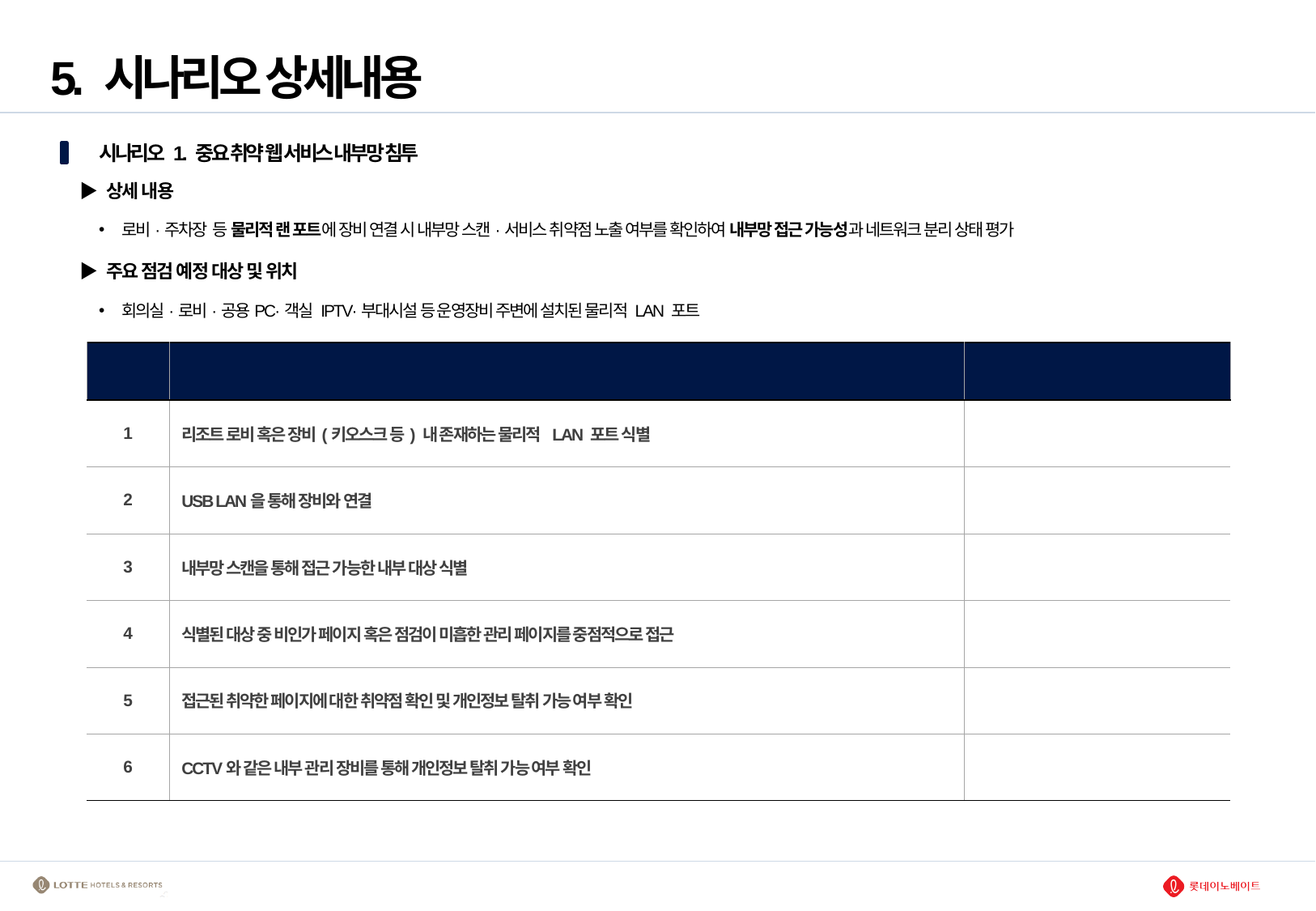

# 5. 시나리오 상세내용
 시나리오 1. 중요 취약 웹 서비스 내부망 침투

▶ 상세 내용
로비·주차장  등 물리적 랜 포트에 장비 연결 시 내부망 스캔·서비스 취약점 노출 여부를 확인하여 내부망 접근 가능성과 네트워크 분리 상태 평가
▶ 주요 점검 예정 대상 및 위치
회의실·로비·공용PC·객실 IPTV·부대시설 등 운영장비 주변에 설치된 물리적 LAN 포트
| No. | 상세 침투 테스트 항목 | 비고 |
| --- | --- | --- |
| 1 | 리조트 로비 혹은 장비(키오스크 등) 내 존재하는 물리적 LAN 포트 식별 |  |
| 2 | USB LAN을 통해 장비와 연결 |  |
| 3 | 내부망 스캔을 통해 접근 가능한 내부 대상 식별 |  |
| 4 | 식별된 대상 중 비인가 페이지 혹은 점검이 미흡한 관리 페이지를 중점적으로 접근 |  |
| 5 | 접근된 취약한 페이지에 대한 취약점 확인 및 개인정보 탈취 가능 여부 확인 |  |
| 6 | CCTV와 같은 내부 관리 장비를 통해 개인정보 탈취 가능 여부 확인 |  |